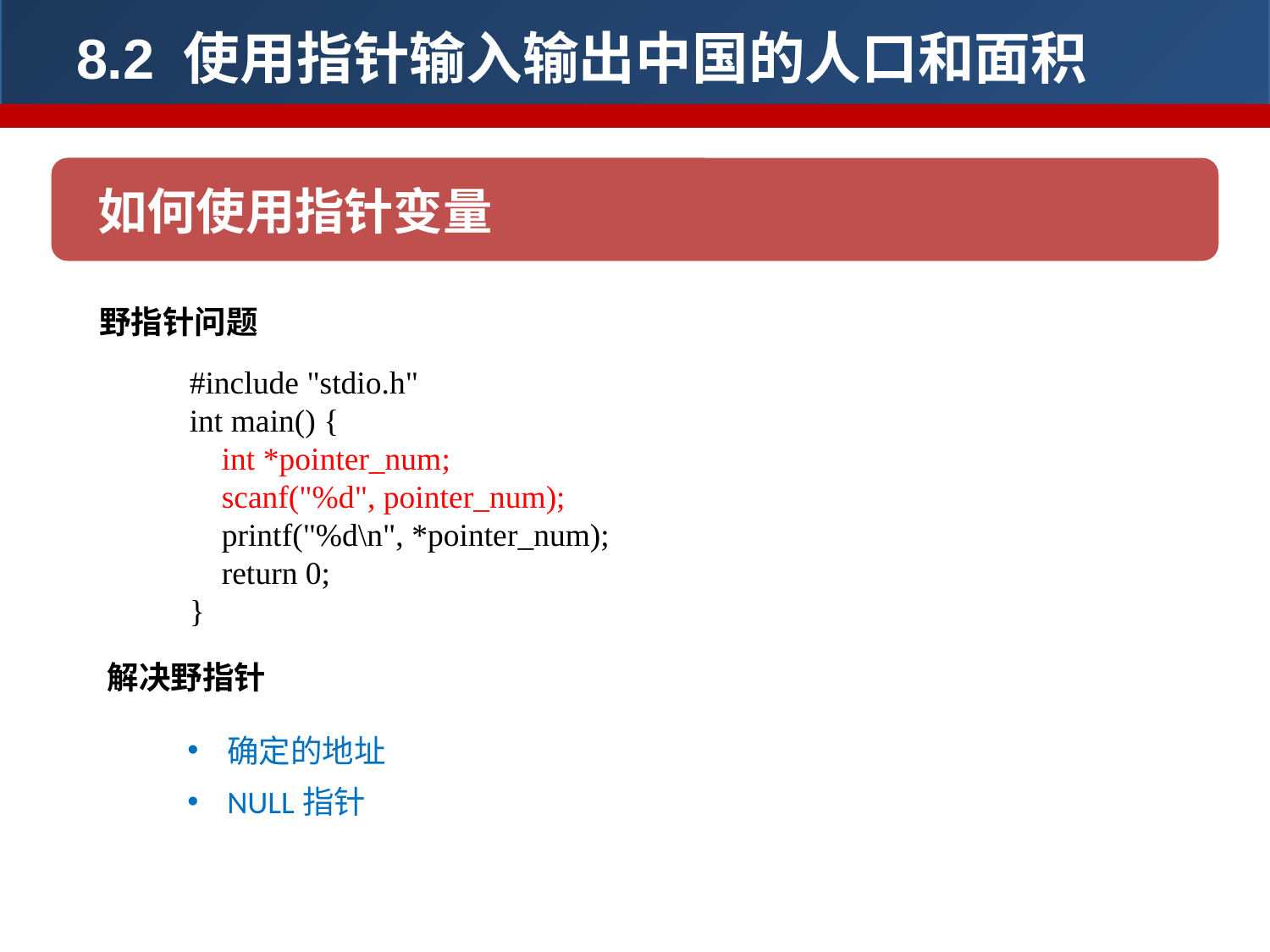

8.2 使用指针输入输出中国的人口和面积
如何使用指针变量
野指针问题
	#include "stdio.h"
	int main() {
	    int *pointer_num;
	    scanf("%d", pointer_num);
	    printf("%d\n", *pointer_num);
	    return 0;
	}
解决野指针
确定的地址
NULL指针